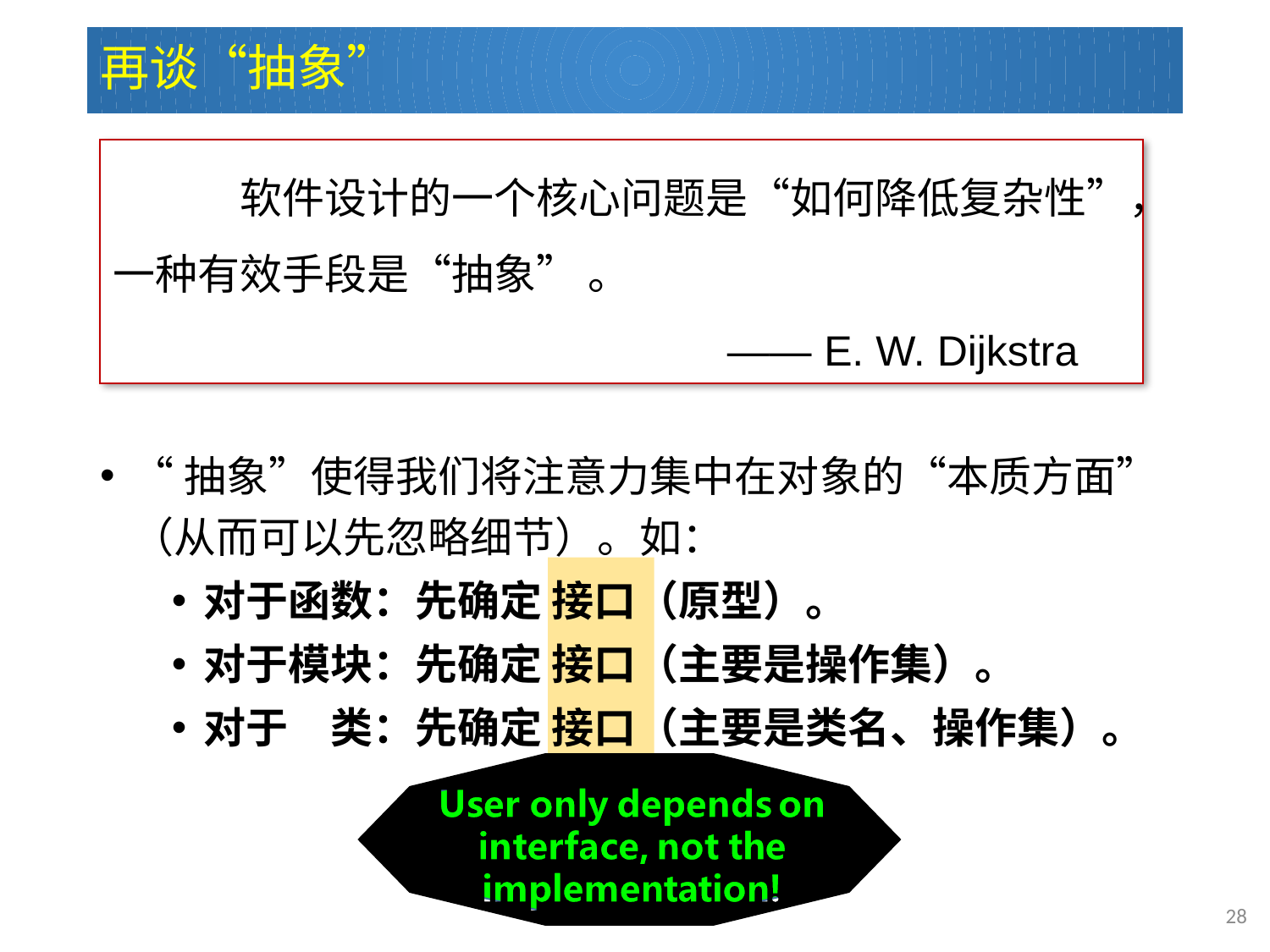

# 再谈“抽象”
	软件设计的一个核心问题是“如何降低复杂性”，
一种有效手段是“抽象” 。
				         —— E. W. Dijkstra
“抽象”使得我们将注意力集中在对象的“本质方面”（从而可以先忽略细节）。如：

对于函数：先确定 接口（原型）。
对于模块：先确定 接口（主要是操作集）。
对于　类：先确定 接口（主要是类名、操作集）。

28